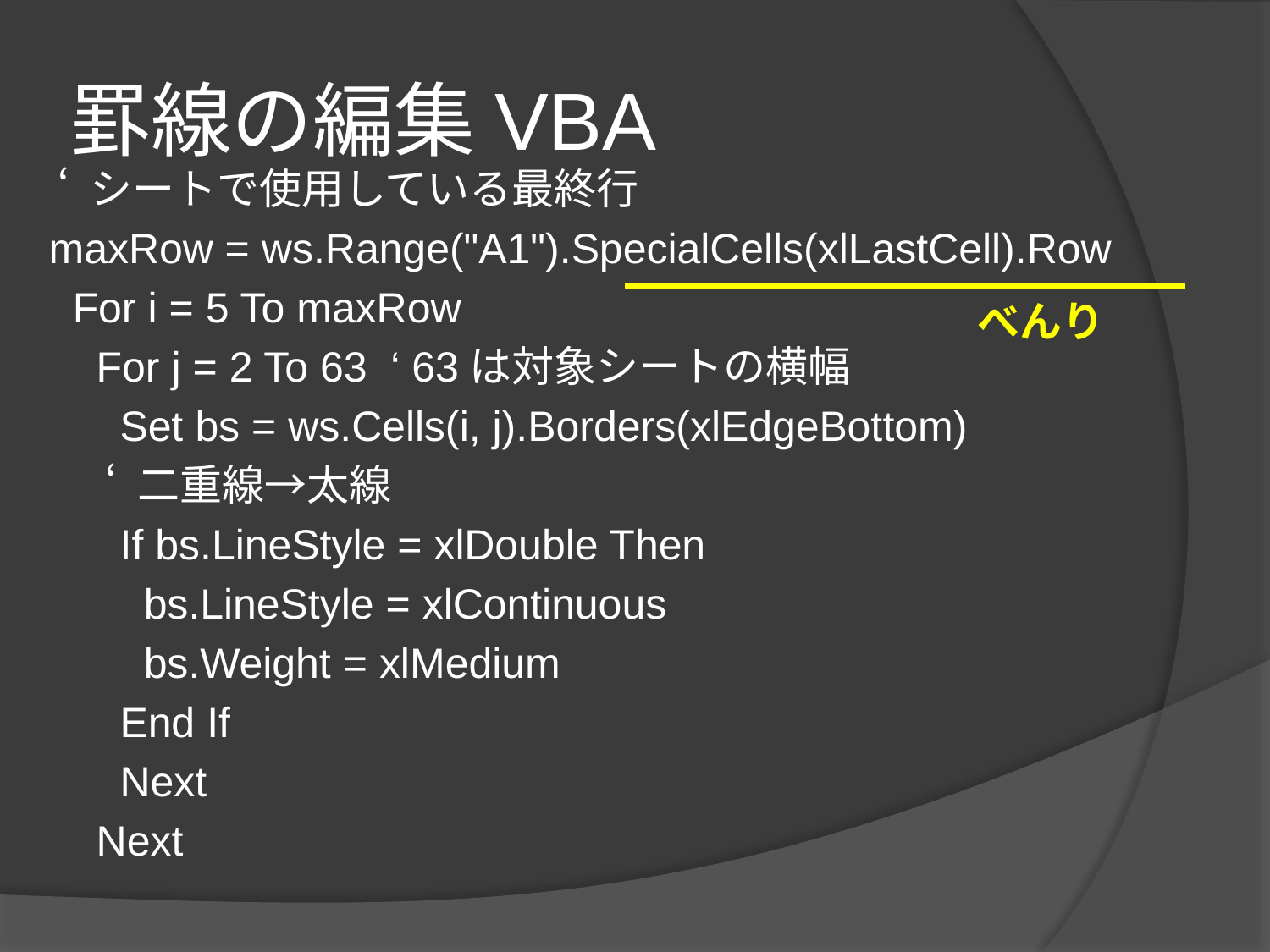

# 罫線の編集VBA
 ‘ シートで使用している最終行
maxRow = ws.Range("A1").SpecialCells(xlLastCell).Row
  For i = 5 To maxRow
    For j = 2 To 63  ‘ 63は対象シートの横幅
      Set bs = ws.Cells(i, j).Borders(xlEdgeBottom)
      ‘ 二重線→太線
      If bs.LineStyle = xlDouble Then
        bs.LineStyle = xlContinuous
        bs.Weight = xlMedium
      End If
      Next
    Next
べんり